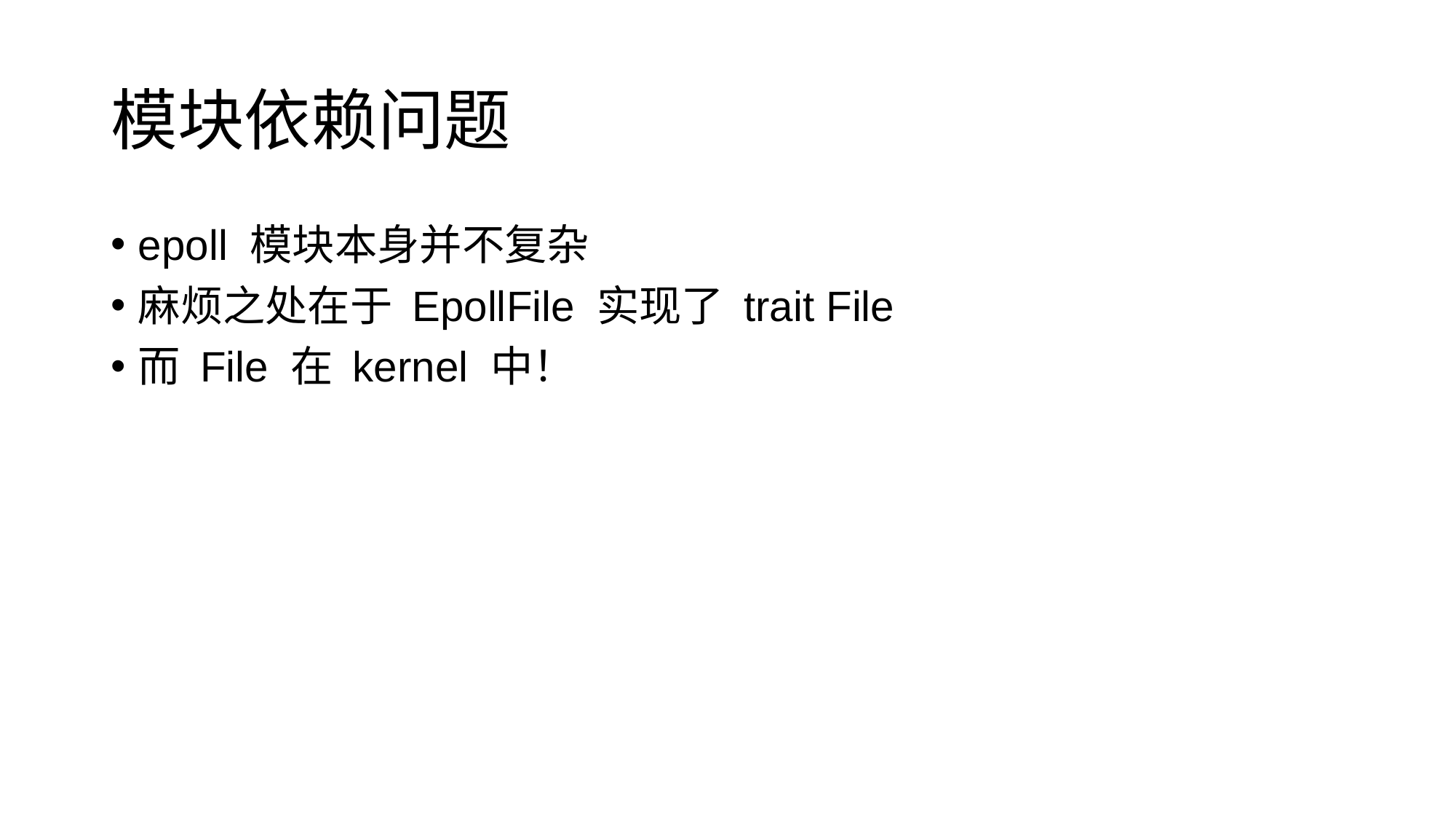

# 模块依赖问题
epoll 模块本身并不复杂
麻烦之处在于 EpollFile 实现了 trait File
而 File 在 kernel 中！